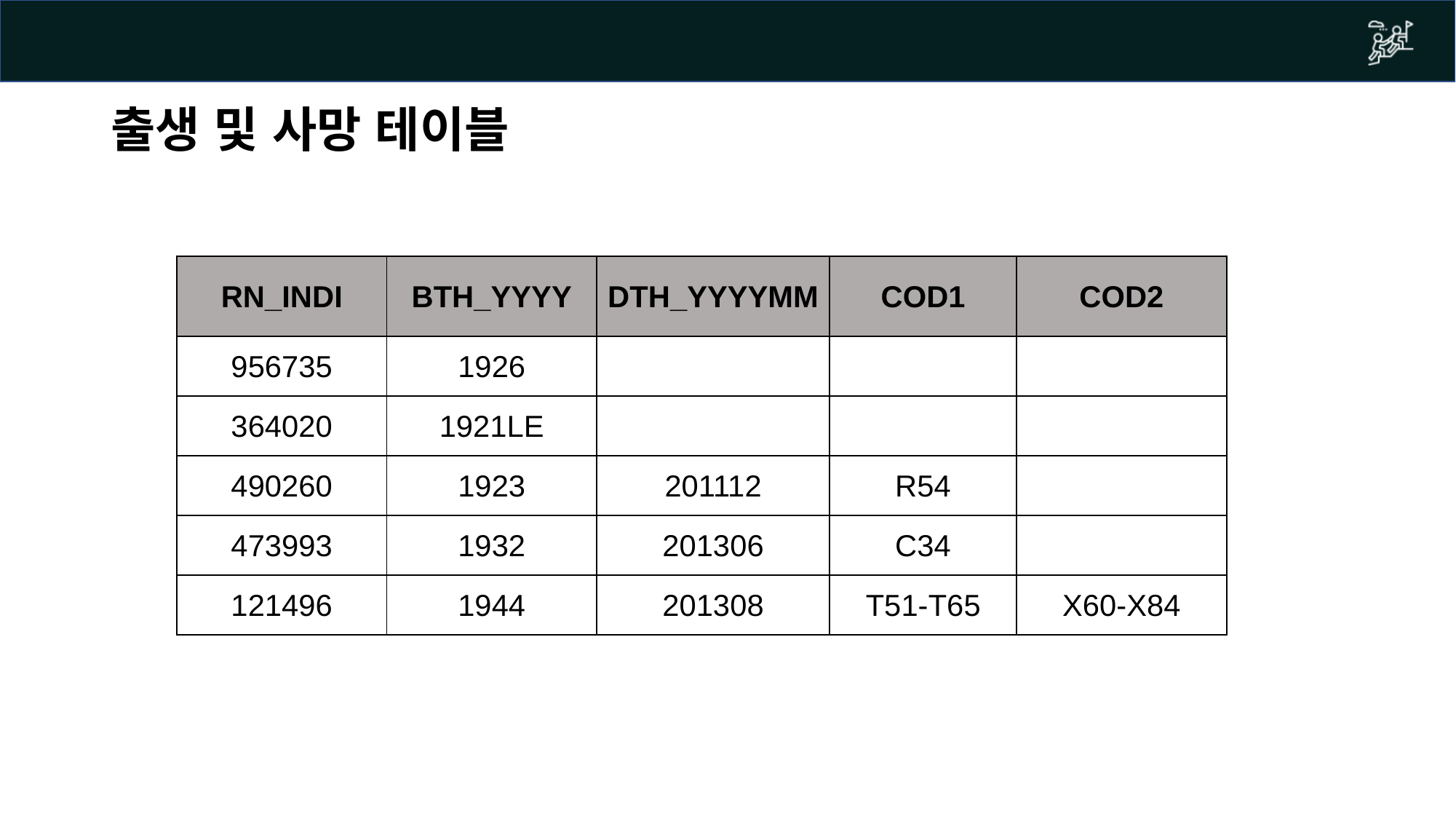

# 출생 및 사망 테이블
| RN\_INDI | BTH\_YYYY | DTH\_YYYYMM | COD1 | COD2 |
| --- | --- | --- | --- | --- |
| 956735 | 1926 |  |  |  |
| 364020 | 1921LE |  |  |  |
| 490260 | 1923 | 201112 | R54 |  |
| 473993 | 1932 | 201306 | C34 |  |
| 121496 | 1944 | 201308 | T51-T65 | X60-X84 |